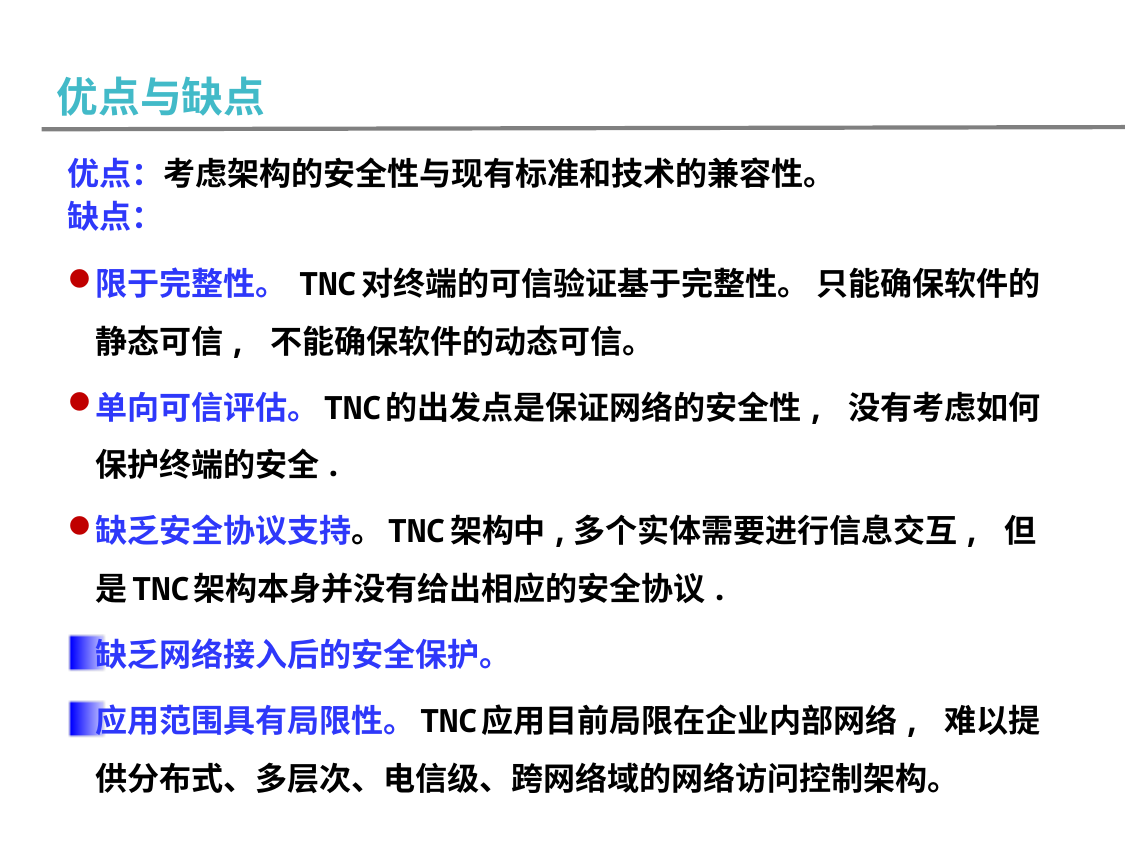

优点与缺点
优点：考虑架构的安全性与现有标准和技术的兼容性。
缺点：
限于完整性。 TNC对终端的可信验证基于完整性。 只能确保软件的静态可信, 不能确保软件的动态可信。
单向可信评估。TNC的出发点是保证网络的安全性, 没有考虑如何保护终端的安全.
缺乏安全协议支持。TNC架构中,多个实体需要进行信息交互, 但是TNC架构本身并没有给出相应的安全协议.
缺乏网络接入后的安全保护。
应用范围具有局限性。TNC应用目前局限在企业内部网络, 难以提供分布式、多层次、电信级、跨网络域的网络访问控制架构。